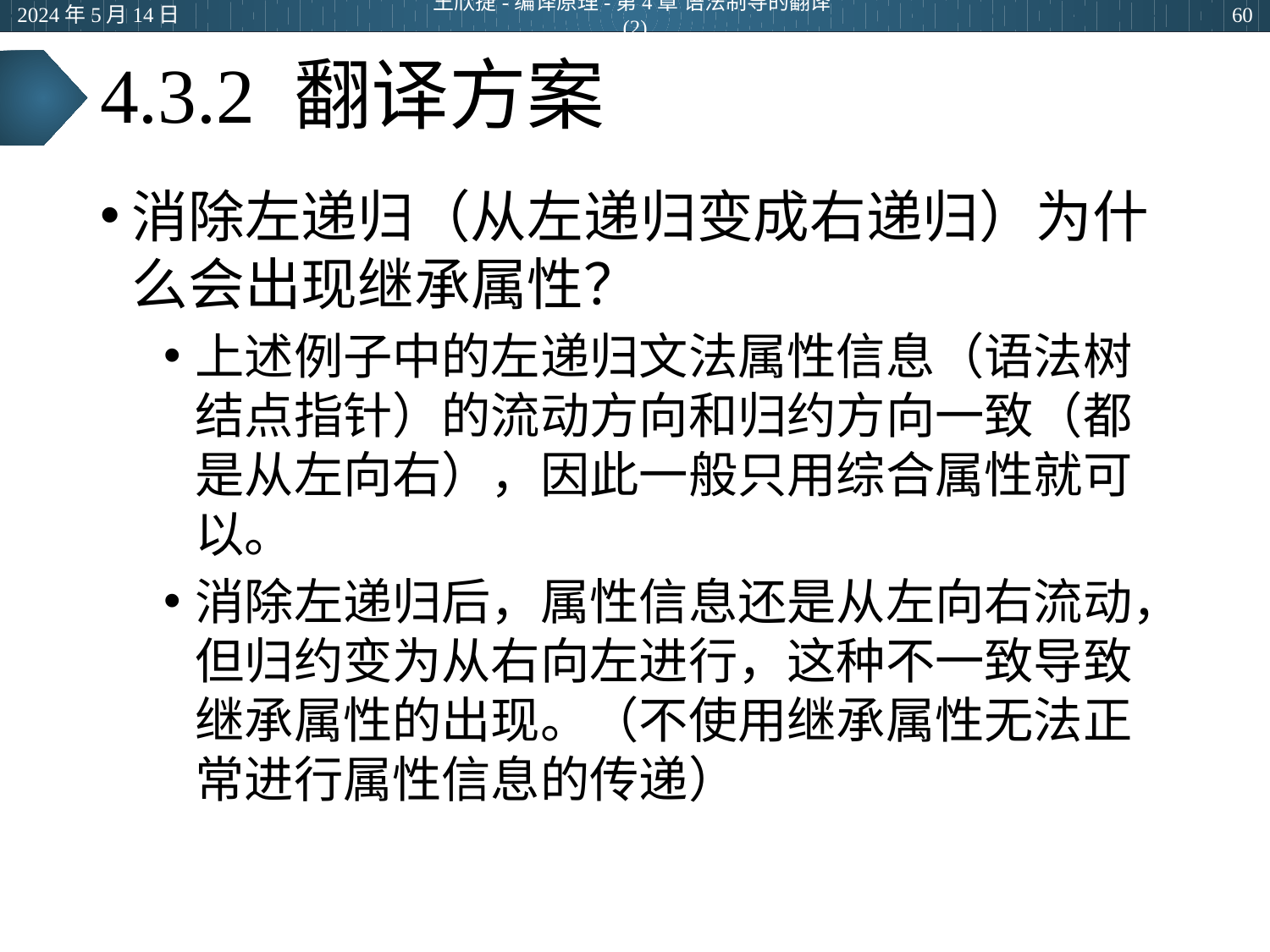

2024年5月14日
王欣捷-编译原理-第4章 语法制导的翻译(2)
60
# 4.3.2 翻译方案
消除左递归（从左递归变成右递归）为什么会出现继承属性？
上述例子中的左递归文法属性信息（语法树结点指针）的流动方向和归约方向一致（都是从左向右），因此一般只用综合属性就可以。
消除左递归后，属性信息还是从左向右流动，但归约变为从右向左进行，这种不一致导致继承属性的出现。（不使用继承属性无法正常进行属性信息的传递）